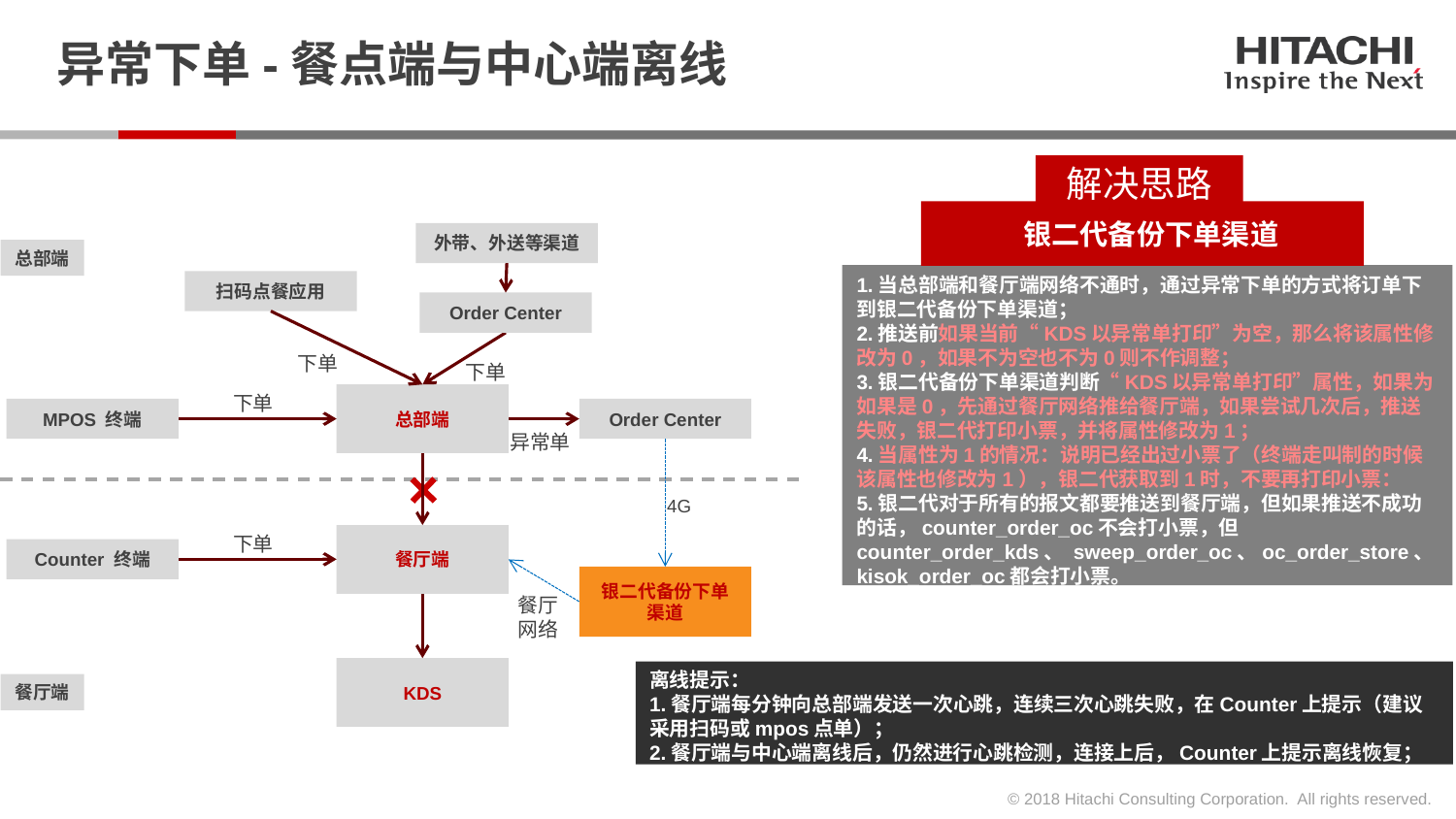

# 异常下单-餐点端与中心端离线
解决思路

银二代备份下单渠道
外带、外送等渠道
总部端
扫码点餐应用
Order Center
下单
下单
下单
总部端
Order Center
MPOS 终端
异常单

4G
下单
餐厅端
Counter 终端
银二代备份下单渠道
餐厅
网络
KDS
餐厅端
1.当总部端和餐厅端网络不通时，通过异常下单的方式将订单下到银二代备份下单渠道；
2.推送前如果当前“KDS以异常单打印”为空，那么将该属性修改为0，如果不为空也不为0则不作调整；
3.银二代备份下单渠道判断“KDS以异常单打印”属性，如果为如果是0，先通过餐厅网络推给餐厅端，如果尝试几次后，推送失败，银二代打印小票，并将属性修改为1；
4.当属性为1的情况：说明已经出过小票了（终端走叫制的时候该属性也修改为1），银二代获取到1时，不要再打印小票：
5.银二代对于所有的报文都要推送到餐厅端，但如果推送不成功的话，counter_order_oc不会打小票，但counter_order_kds、 sweep_order_oc、oc_order_store、kisok_order_oc都会打小票。

离线提示：
1.餐厅端每分钟向总部端发送一次心跳，连续三次心跳失败，在Counter上提示（建议采用扫码或mpos点单）；
2.餐厅端与中心端离线后，仍然进行心跳检测，连接上后，Counter上提示离线恢复；